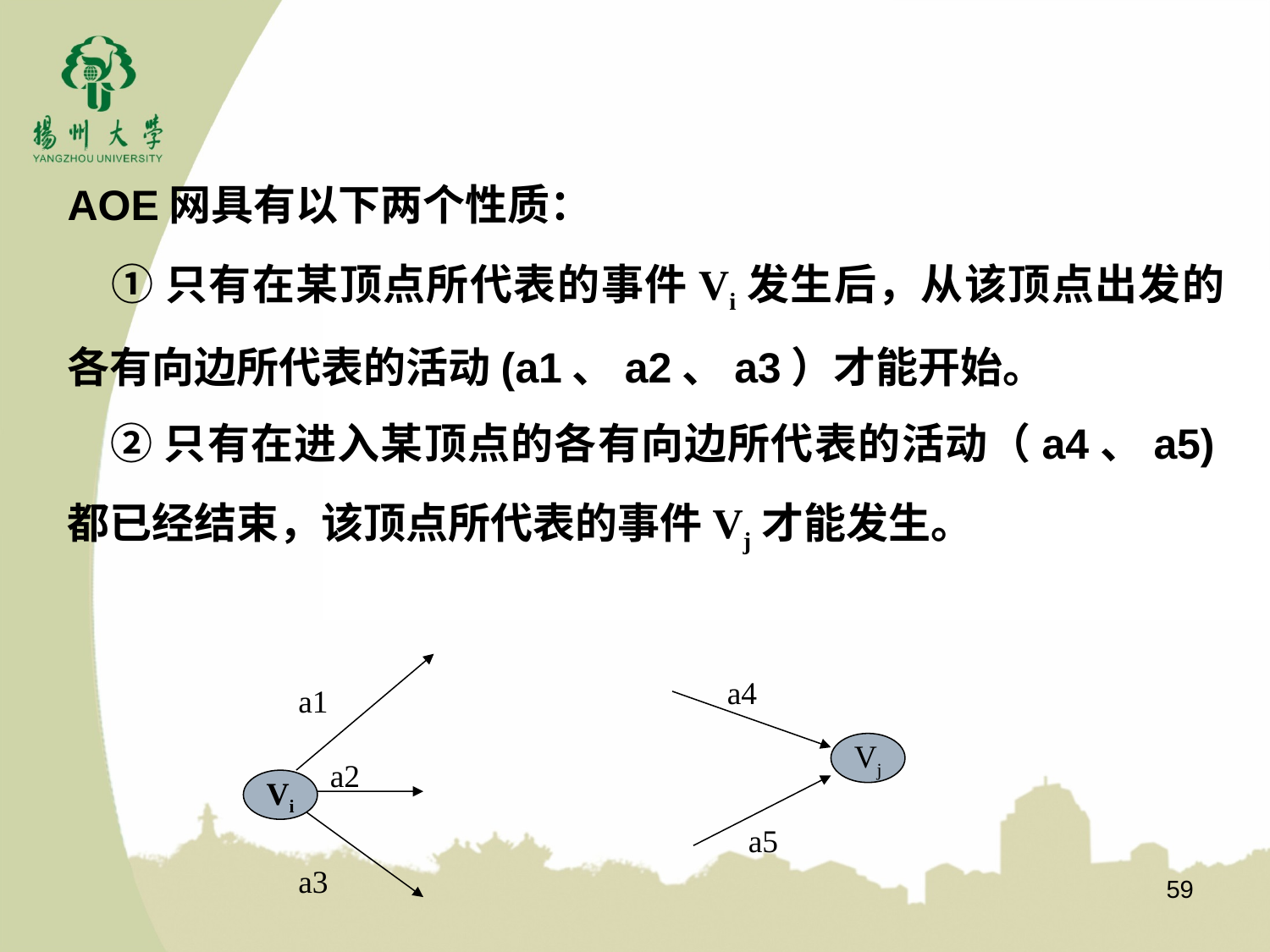

AOE网具有以下两个性质：
    ①只有在某顶点所代表的事件Vi发生后，从该顶点出发的各有向边所代表的活动(a1、a2、a3）才能开始。
    ②只有在进入某顶点的各有向边所代表的活动（a4、a5)都已经结束，该顶点所代表的事件Vj才能发生。

a1
a2
Vi

a3
a4

Vj

a5
59